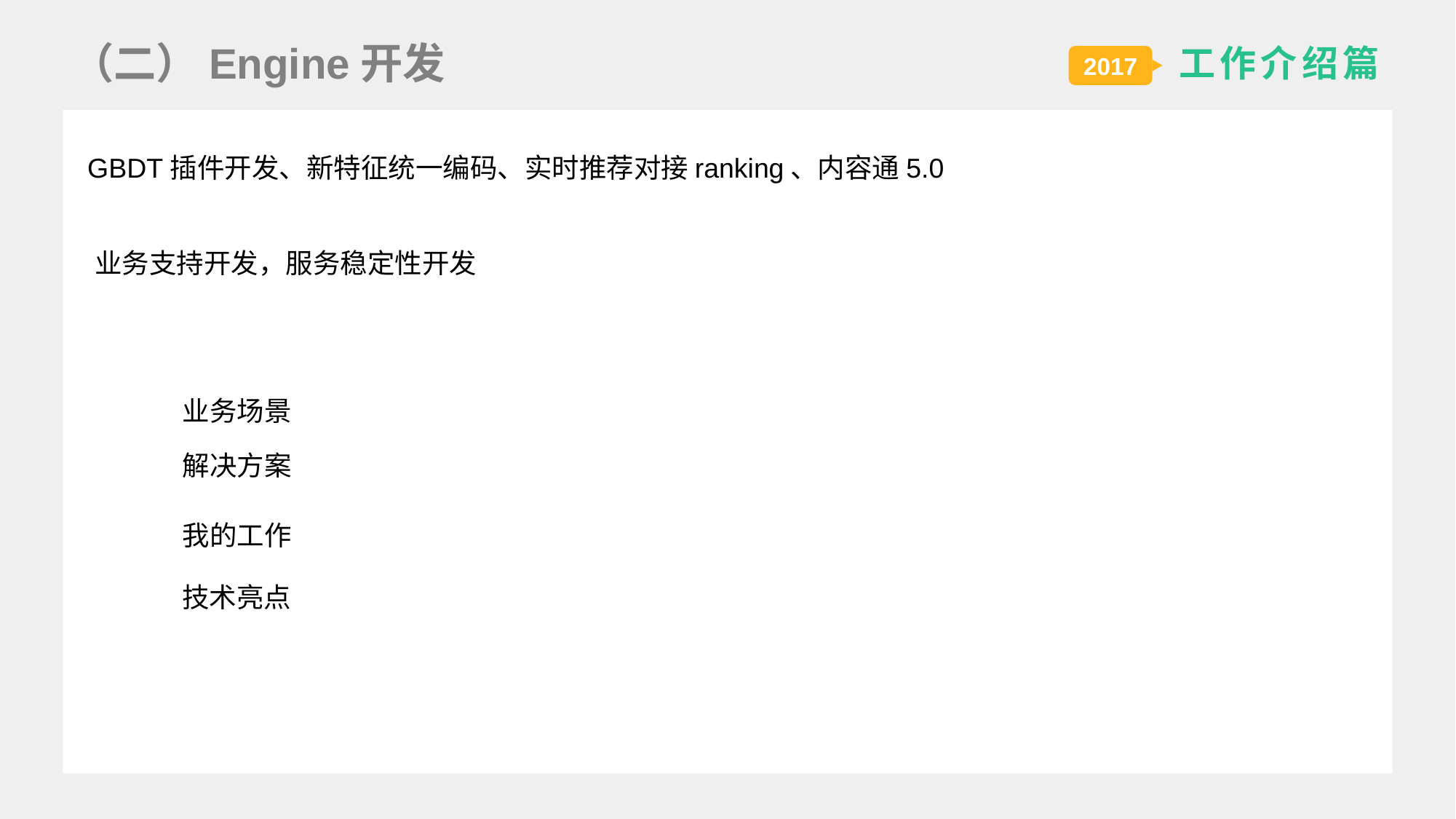

# （二）Engine开发
工作介绍篇
GBDT插件开发、新特征统一编码、实时推荐对接ranking、内容通5.0
业务支持开发，服务稳定性开发
业务场景
解决方案
我的工作
技术亮点